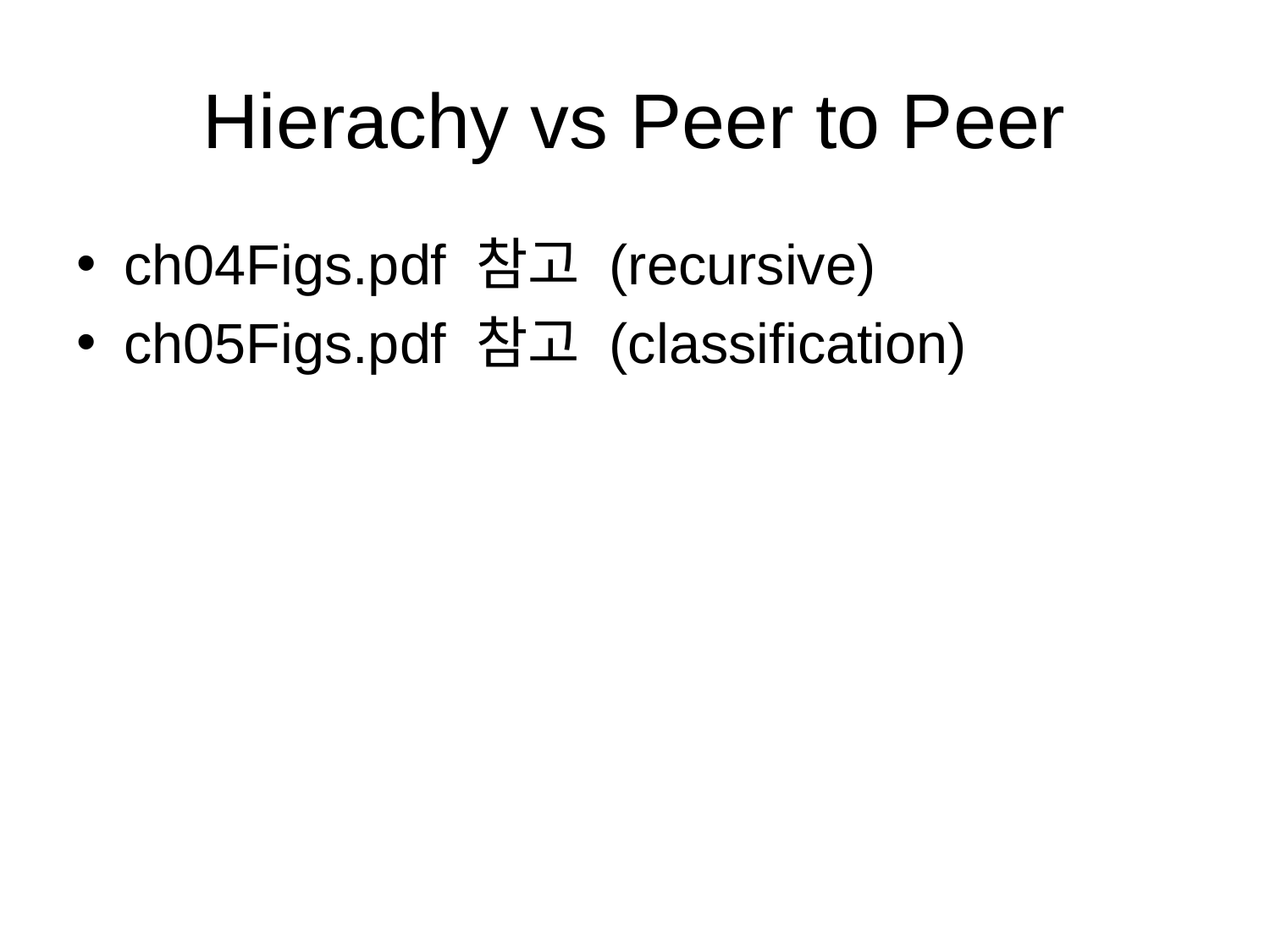

# Hierachy vs Peer to Peer
ch04Figs.pdf 참고 (recursive)
ch05Figs.pdf 참고 (classification)